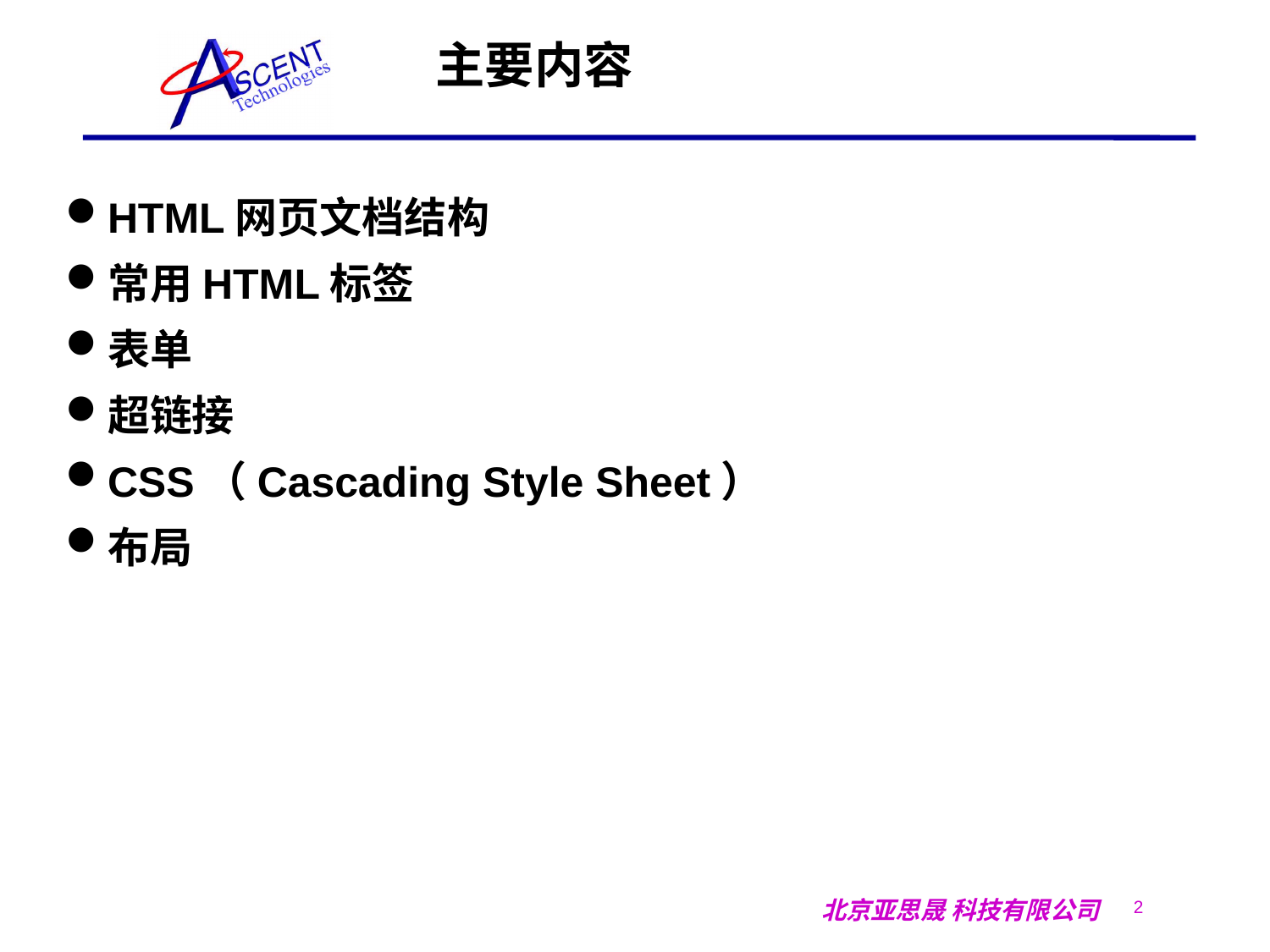

主要内容
HTML网页文档结构
常用HTML标签
表单
超链接
CSS（Cascading Style Sheet）
布局